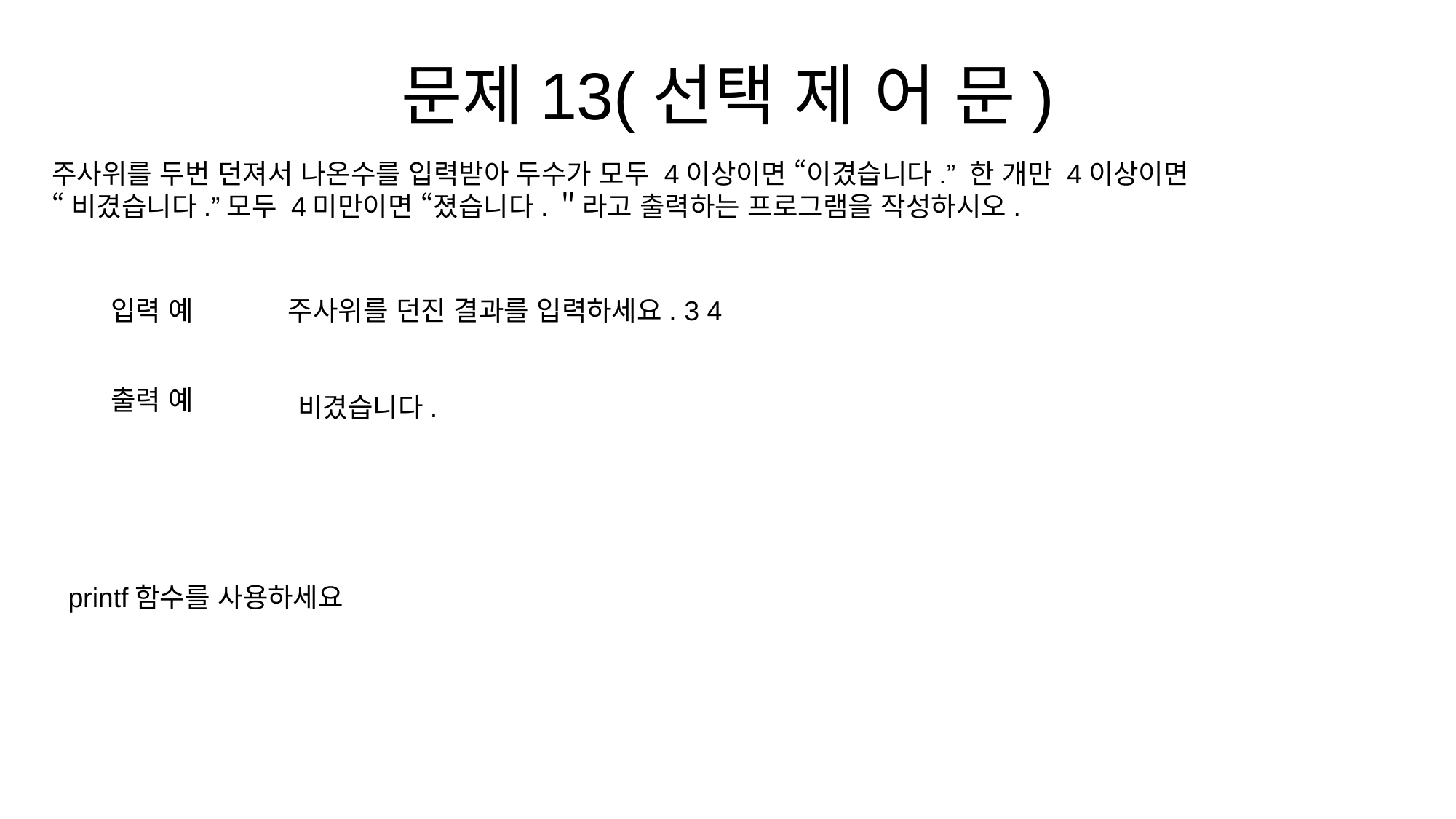

# 문제13(선택 제 어 문)
주사위를 두번 던져서 나온수를 입력받아 두수가 모두 4이상이면 “이겼습니다.” 한 개만 4이상이면
“비겼습니다.”모두 4미만이면 “졌습니다.＂라고 출력하는 프로그램을 작성하시오.
입력 예
주사위를 던진 결과를 입력하세요. 3 4
출력 예
비겼습니다.
printf함수를 사용하세요